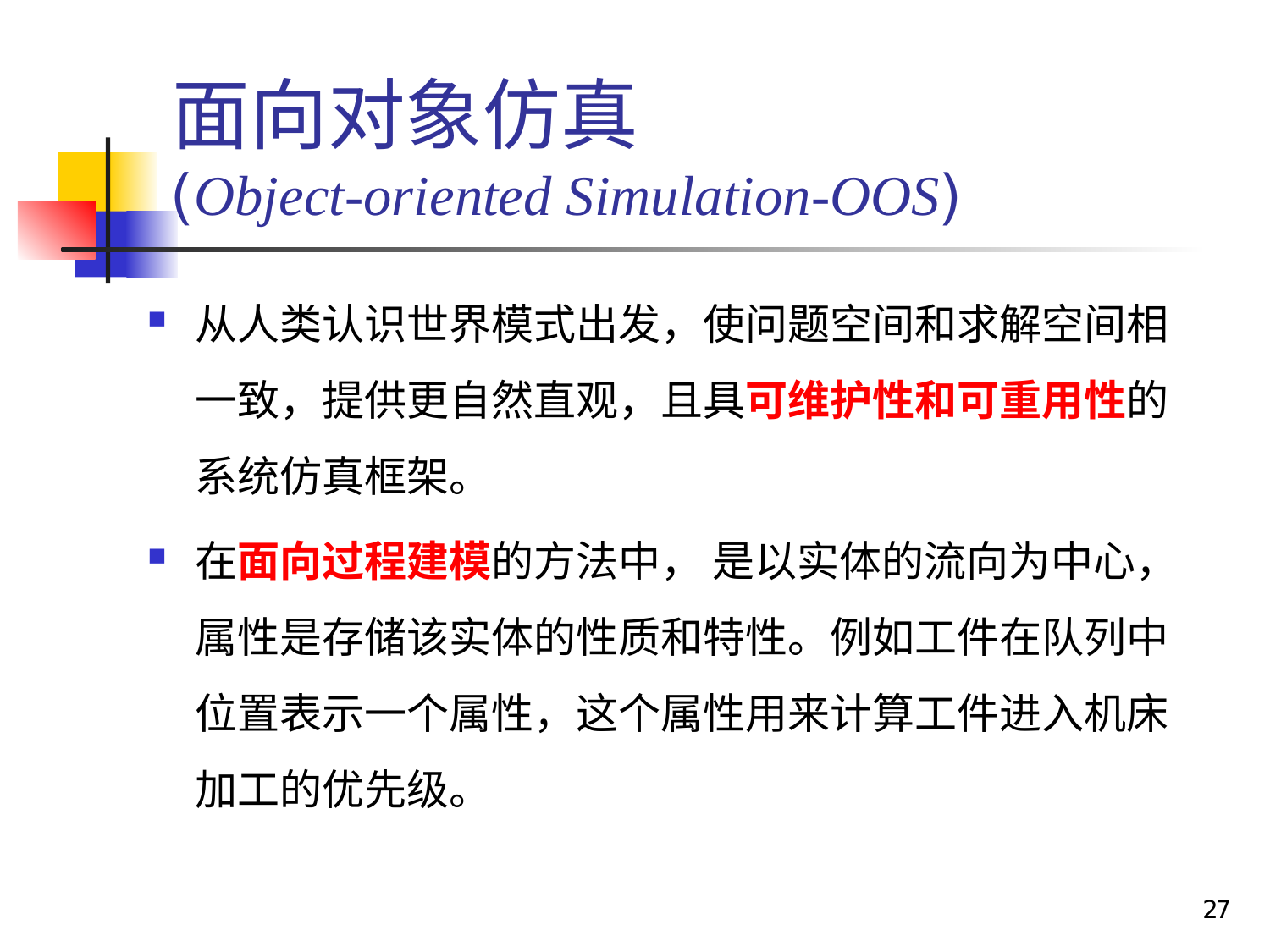

# 面向对象仿真 (Object-oriented Simulation-OOS)
从人类认识世界模式出发，使问题空间和求解空间相一致，提供更自然直观，且具可维护性和可重用性的系统仿真框架。
在面向过程建模的方法中， 是以实体的流向为中心， 属性是存储该实体的性质和特性。例如工件在队列中位置表示一个属性，这个属性用来计算工件进入机床加工的优先级。
27